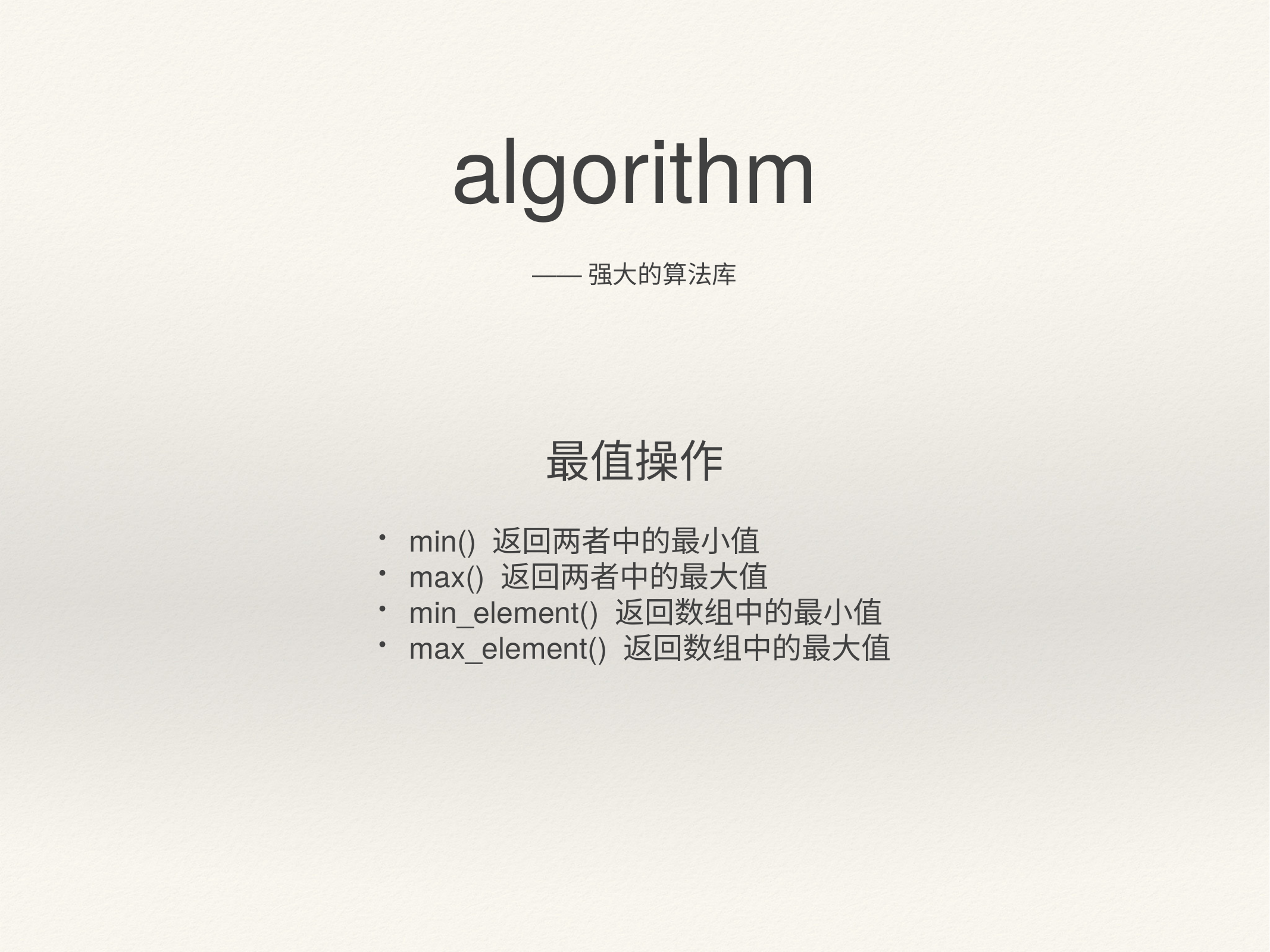

algorithm
——强大的算法库
最值操作

min() 返回两者中的最小值
max() 返回两者中的最大值
min_element() 返回数组中的最小值
max_element() 返回数组中的最大值